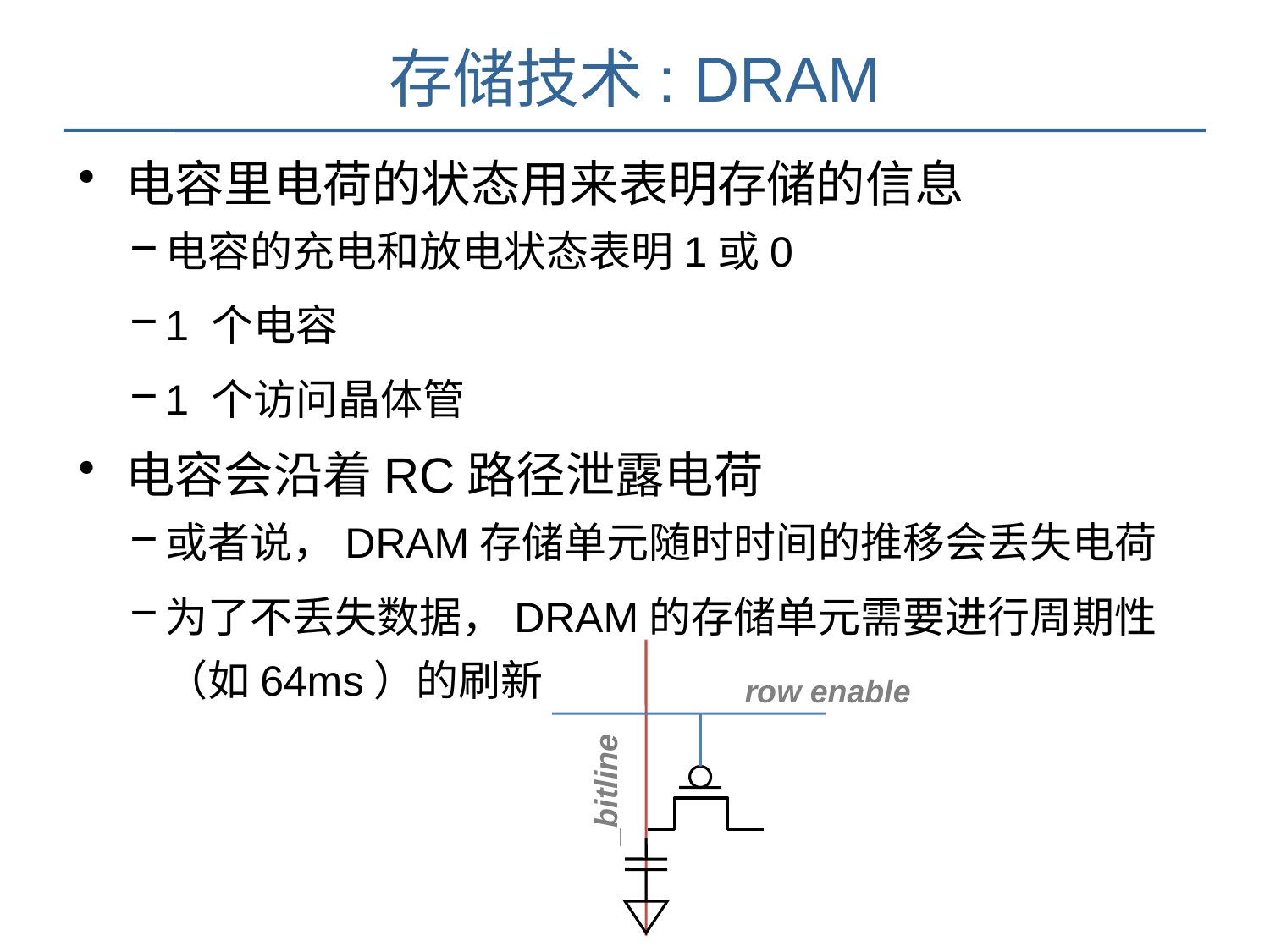

# 存储技术: DRAM
电容里电荷的状态用来表明存储的信息
电容的充电和放电状态表明1或0
1 个电容
1 个访问晶体管
电容会沿着RC路径泄露电荷
或者说，DRAM存储单元随时时间的推移会丢失电荷
为了不丢失数据，DRAM的存储单元需要进行周期性（如64ms）的刷新

row enable

_bitline